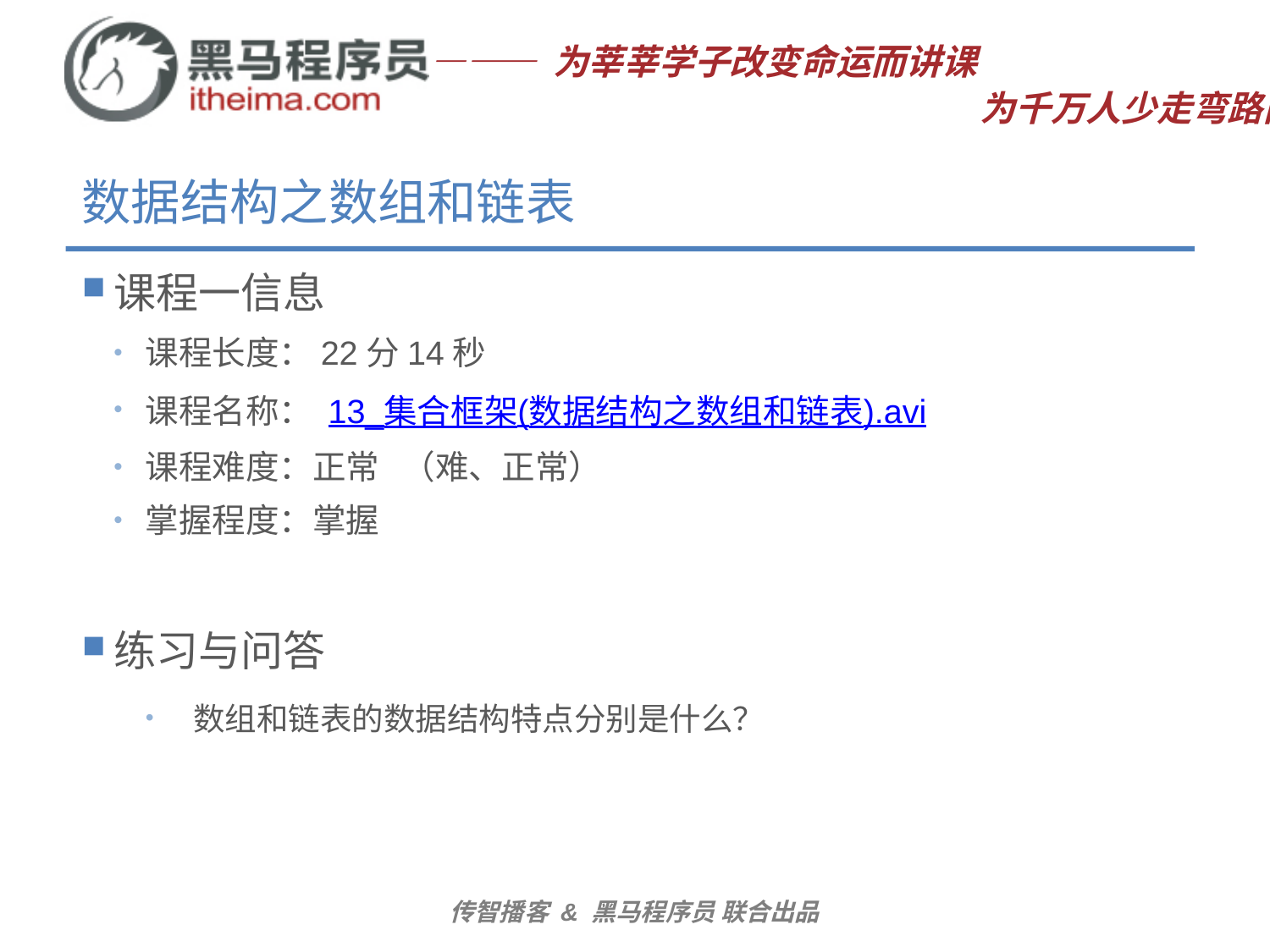

# 数据结构之数组和链表
课程一信息
课程长度：22分14秒
课程名称： 13_集合框架(数据结构之数组和链表).avi
课程难度：正常   （难、正常）
掌握程度：掌握

练习与问答
数组和链表的数据结构特点分别是什么？